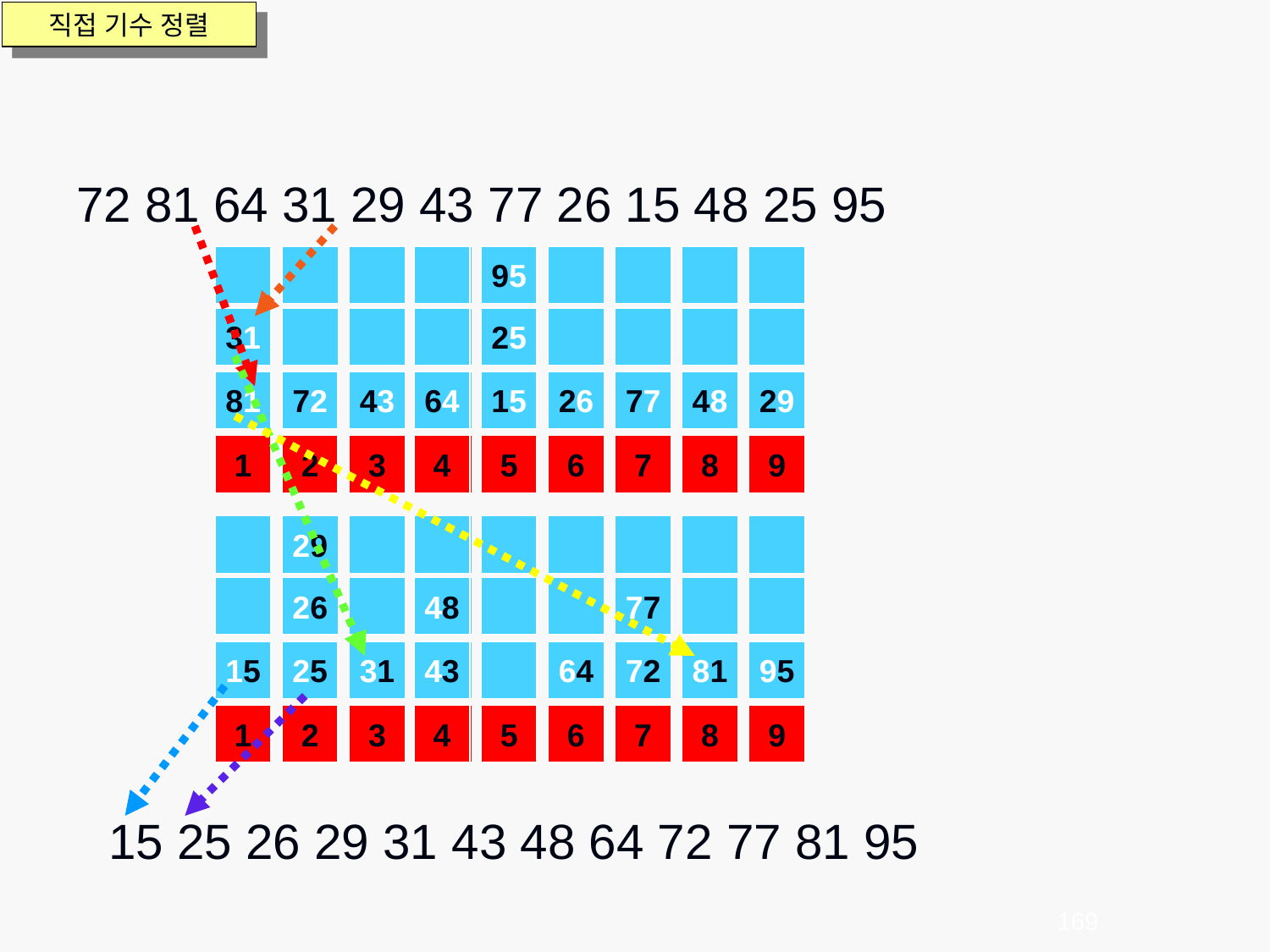

직접 기수 정렬
72 81 64 31 29 43 77 26 15 48 25 95

95

31

25

81
72
43
64

15
26
77
48
29

1
2
3
4

5
6
7
8
9

29

26

48

77

15
25
31
43

64
72
81
95

1
2
3
4

5
6
7
8
9
15 25 26 29 31 43 48 64 72 77 81 95
169